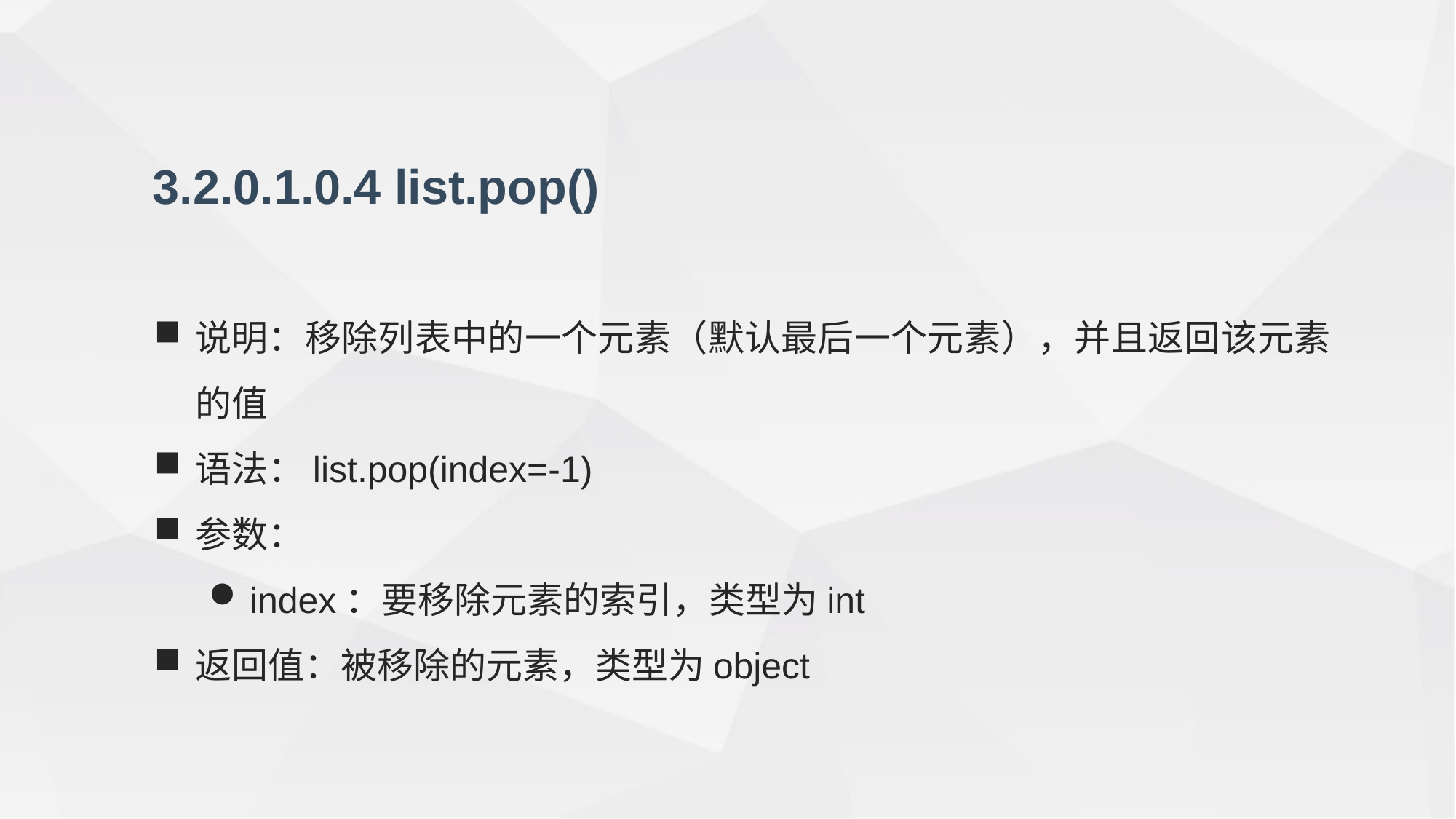

3.2.0.1.0.4 list.pop()
说明：移除列表中的一个元素（默认最后一个元素），并且返回该元素的值
语法：list.pop(index=-1)
参数：
index：要移除元素的索引，类型为int
返回值：被移除的元素，类型为object